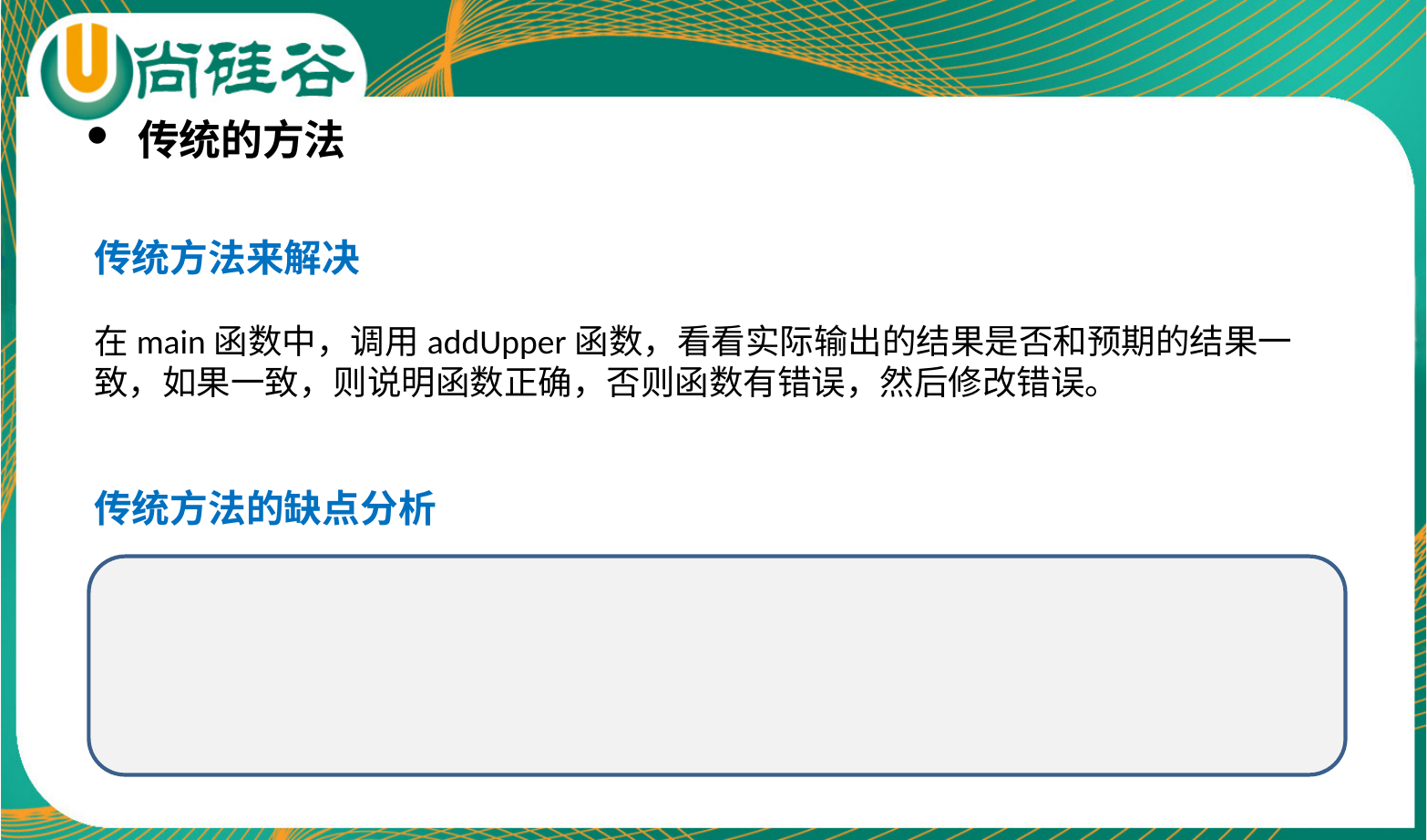

传统的方法

传统方法来解决

在main函数中，调用addUpper函数，看看实际输出的结果是否和预期的结果一致，如果一致，则说明函数正确，否则函数有错误，然后修改错误。

传统方法的缺点分析

不方便(将测试代码直接放在main函数中测试，必然会影响项目正常运行)
不利于管理(测试多个函数时，也都放在main函数中，测试代码会很乱，不好管理，要测试某个函数时，还要通过注销和启用来调整，显然不专业)
引出 -> 单元测试